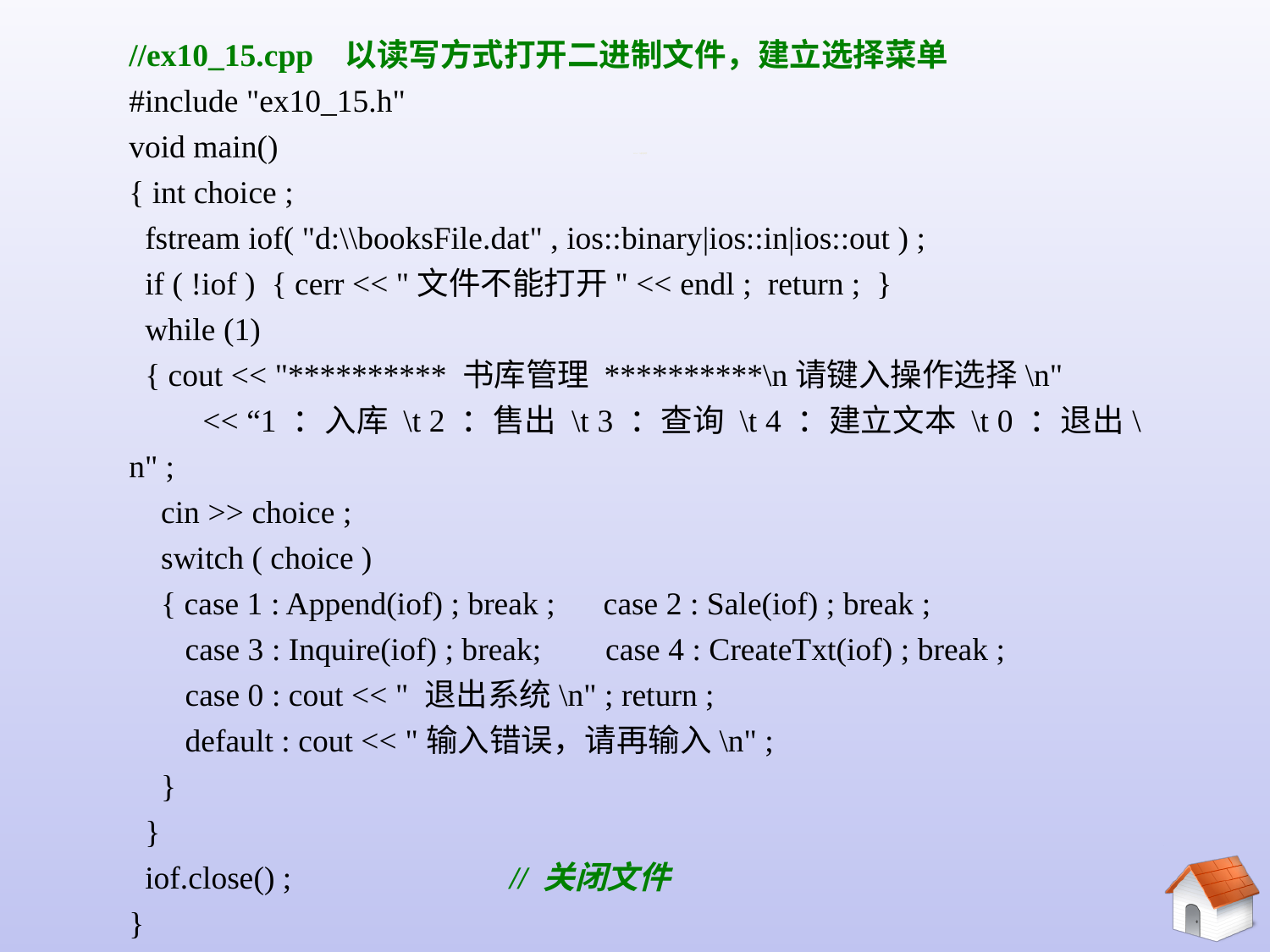

//ex10_15.cpp   以读写方式打开二进制文件，建立选择菜单
#include "ex10_15.h"
void main()
{ int choice ;
  fstream iof( "d:\\booksFile.dat" , ios::binary|ios::in|ios::out ) ;
  if ( !iof )  { cerr << "文件不能打开" << endl ;  return ;  }
  while (1)
  { cout << "********** 书库管理 **********\n请键入操作选择\n"
         << “1 ：入库 \t 2 ：售出 \t 3 ：查询 \t 4 ：建立文本 \t 0 ：退出\n" ;
    cin >> choice ;
    switch ( choice )
    { case 1 : Append(iof) ; break ;      case 2 : Sale(iof) ; break ;
       case 3 : Inquire(iof) ; break;        case 4 : CreateTxt(iof) ; break ;
       case 0 : cout << " 退出系统\n" ; return ;
       default : cout << "输入错误，请再输入\n" ;
    }
  }
  iof.close() ;		// 关闭文件
}
# 10.5.4  二进制文件